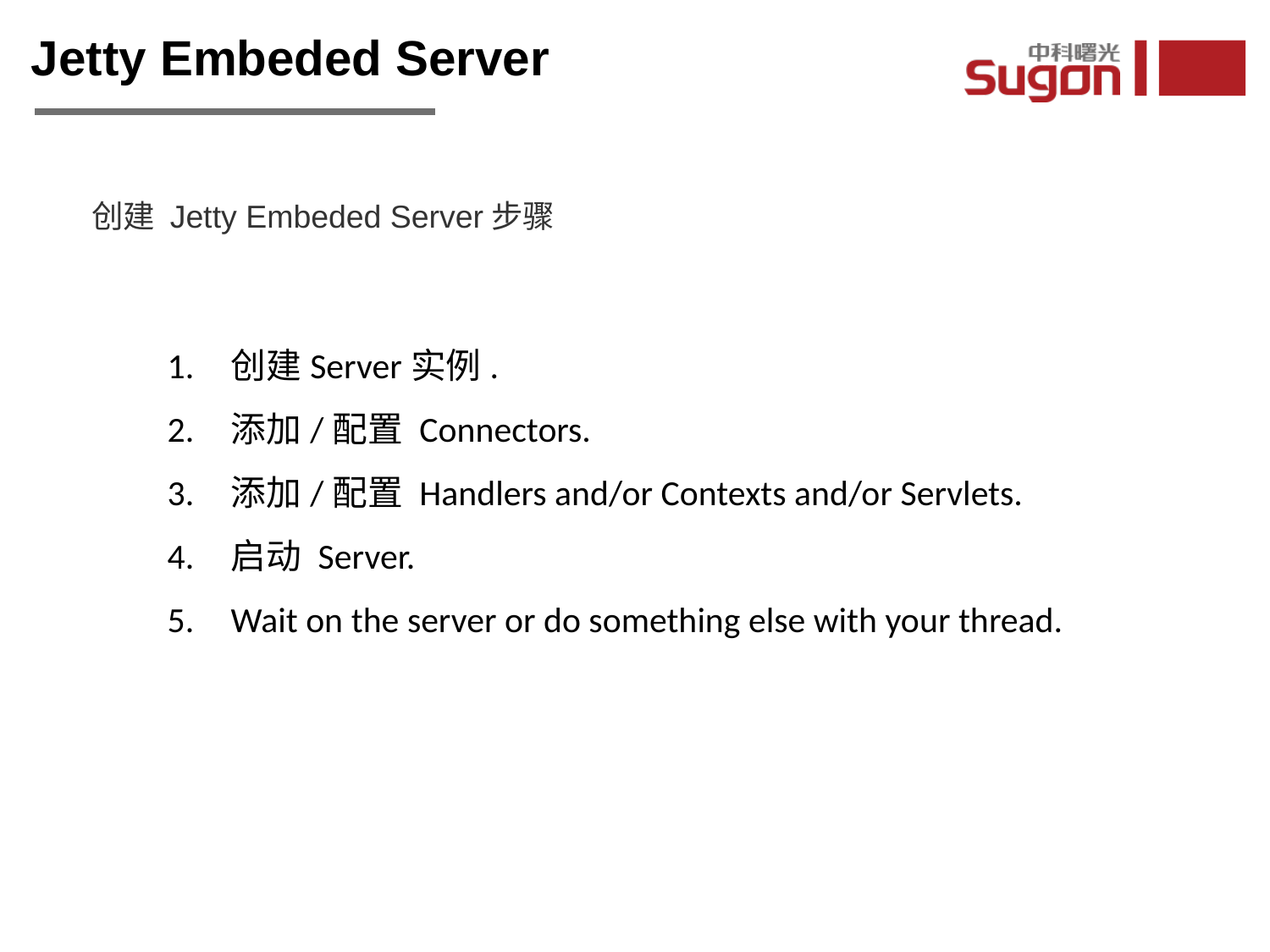

Jetty Embeded Server
创建 Jetty Embeded Server步骤
创建Server实例.
添加/配置 Connectors.
添加/配置 Handlers and/or Contexts and/or Servlets.
启动 Server.
Wait on the server or do something else with your thread.